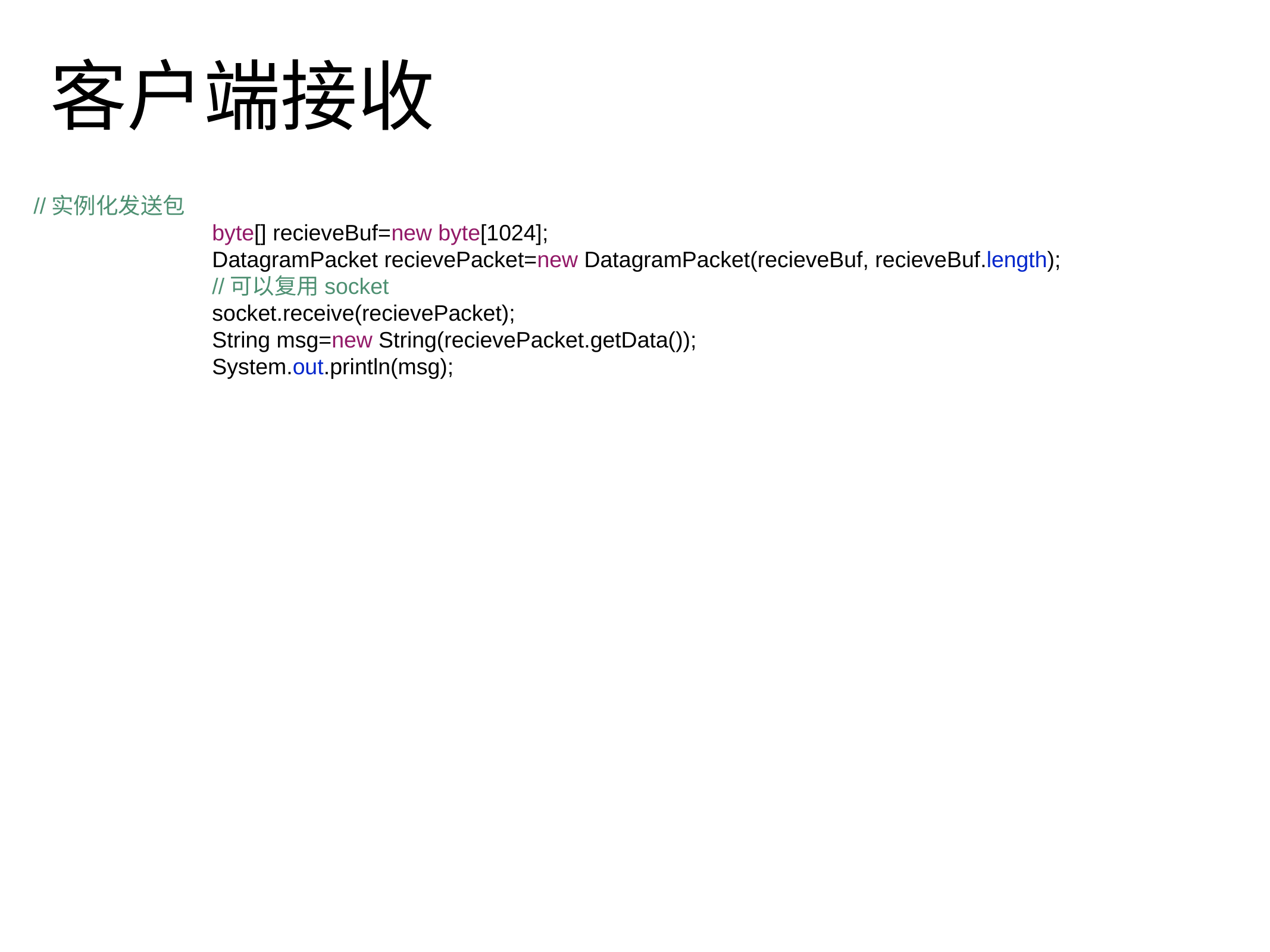

# 客户端接收
//实例化发送包
		byte[] recieveBuf=new byte[1024];
		DatagramPacket recievePacket=new DatagramPacket(recieveBuf, recieveBuf.length);
		//可以复用socket
		socket.receive(recievePacket);
		String msg=new String(recievePacket.getData());
		System.out.println(msg);
9